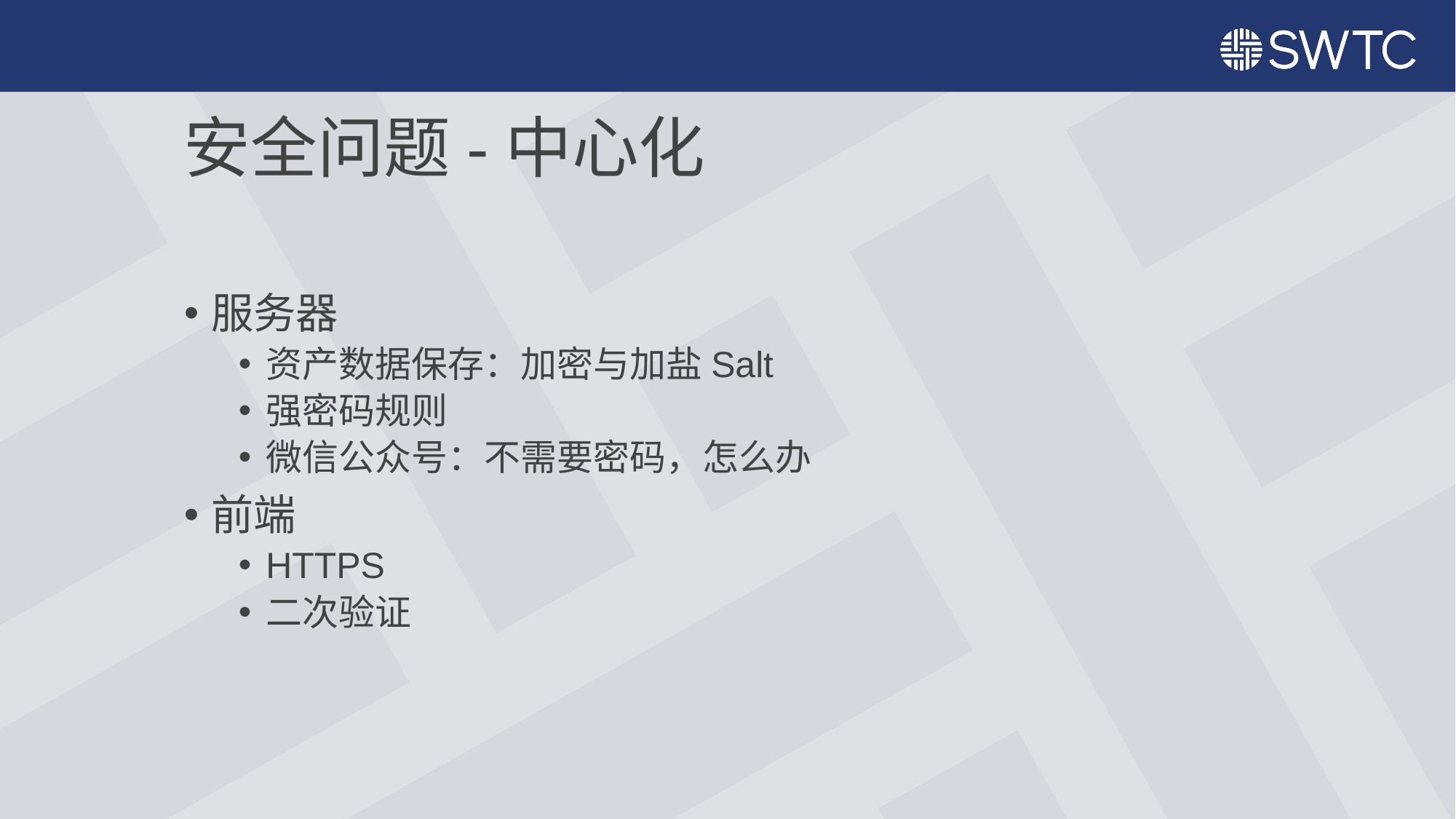

# 安全问题-中心化
服务器
资产数据保存：加密与加盐Salt
强密码规则
微信公众号：不需要密码，怎么办
前端
HTTPS
二次验证